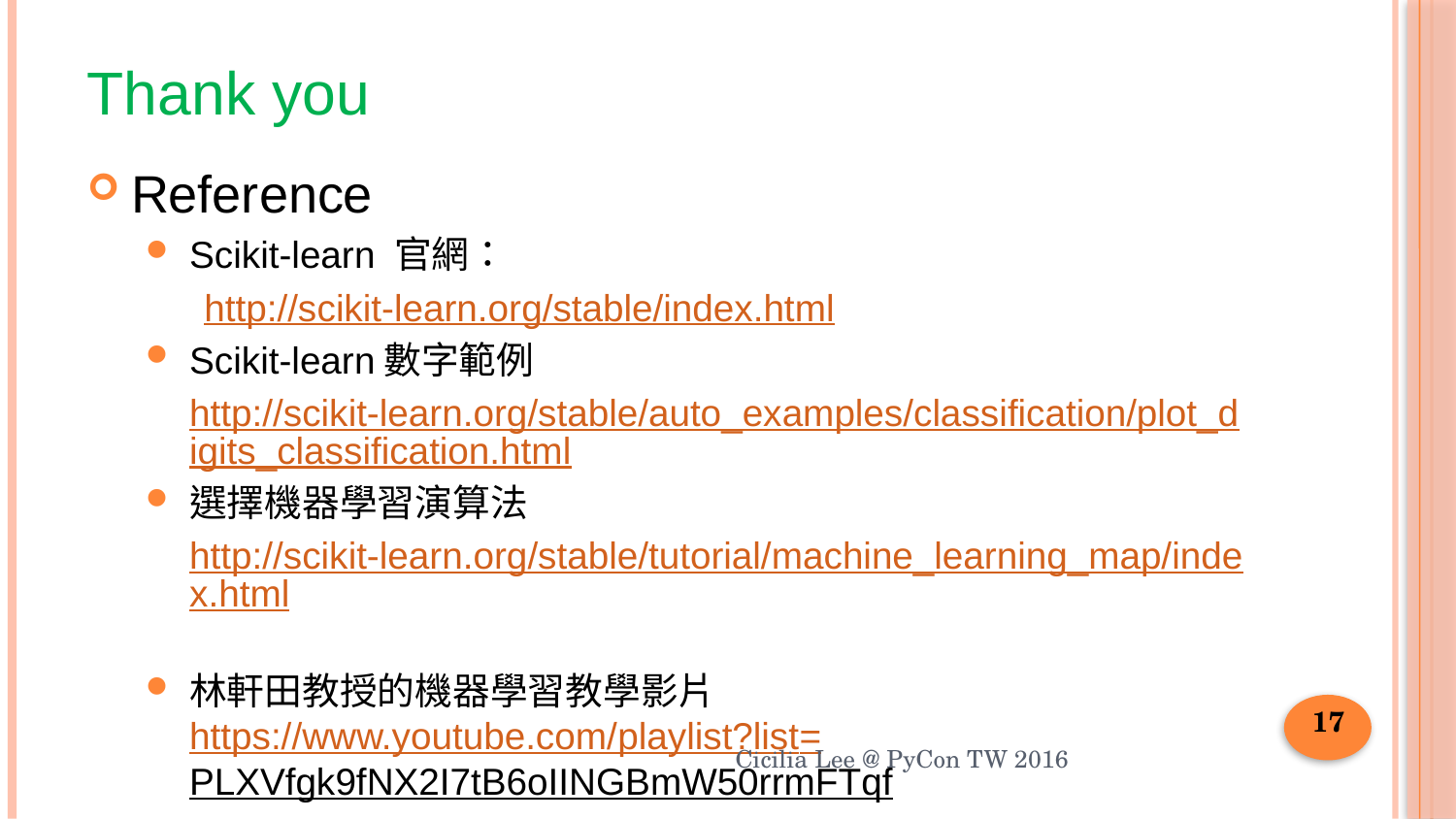

# Thank you
Reference
Scikit-learn 官網：
http://scikit-learn.org/stable/index.html
Scikit-learn數字範例
http://scikit-learn.org/stable/auto_examples/classification/plot_digits_classification.html
選擇機器學習演算法
http://scikit-learn.org/stable/tutorial/machine_learning_map/index.html
林軒田教授的機器學習教學影片
https://www.youtube.com/playlist?list=PLXVfgk9fNX2I7tB6oIINGBmW50rrmFTqf

17
Cicilia Lee @ PyCon TW 2016